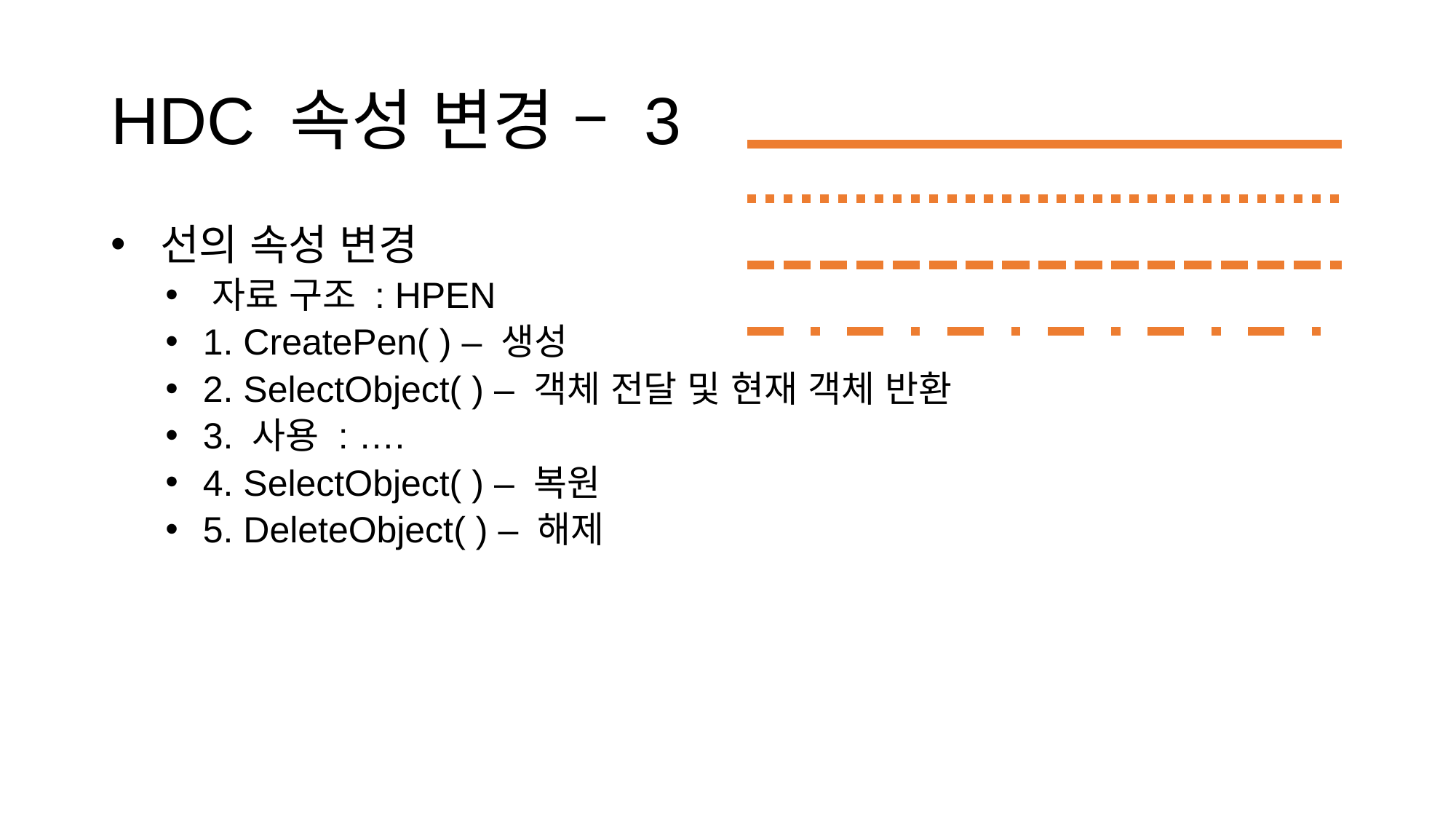

# HDC 속성 변경 – 3
 선의 속성 변경
 자료 구조 : HPEN
 1. CreatePen( ) – 생성
 2. SelectObject( ) – 객체 전달 및 현재 객체 반환
 3. 사용 : ….
 4. SelectObject( ) – 복원
 5. DeleteObject( ) – 해제